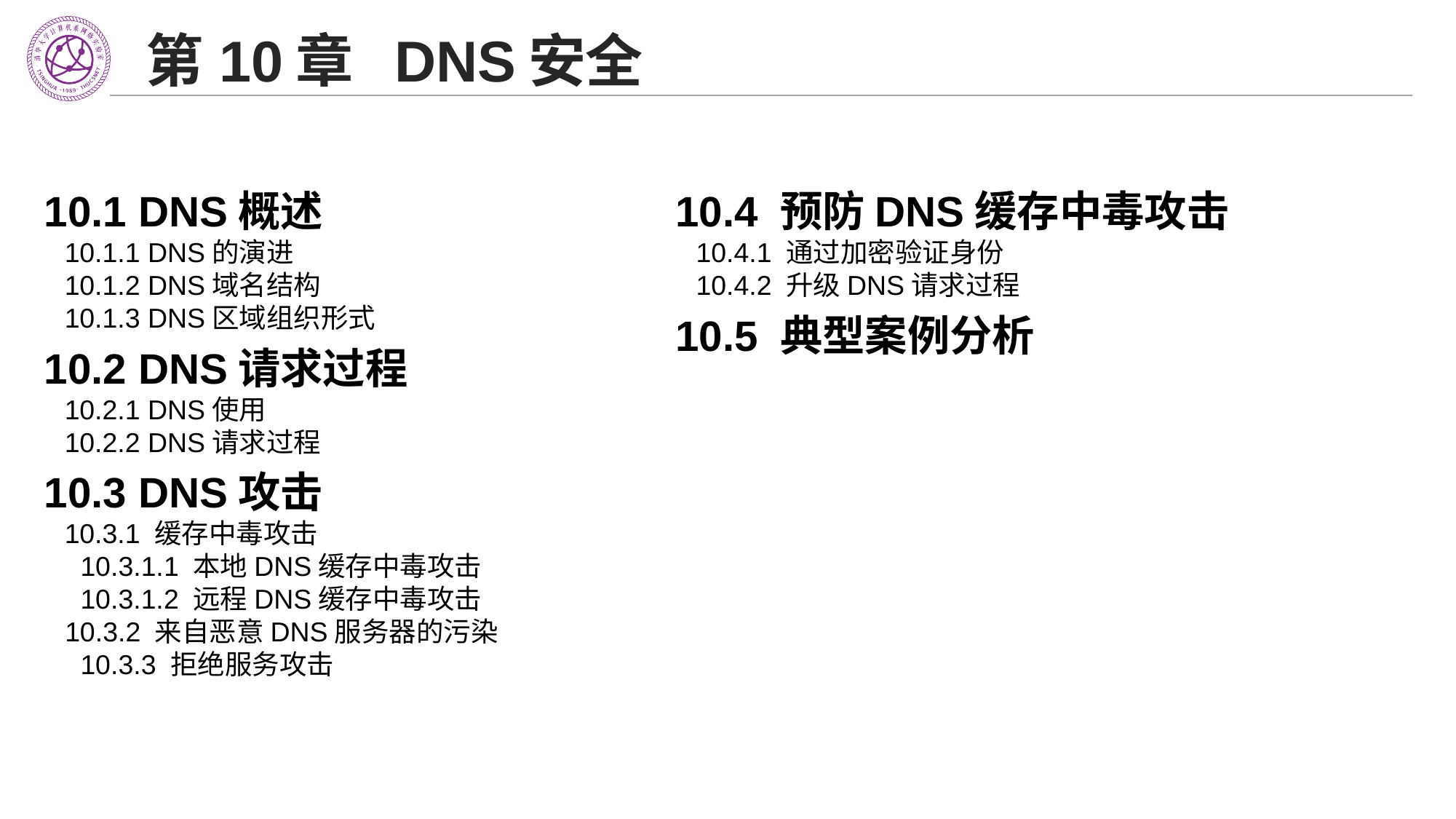

# 第10章  DNS安全
10.1 DNS概述
10.1.1 DNS的演进
10.1.2 DNS域名结构
10.1.3 DNS区域组织形式
10.2 DNS请求过程
10.2.1 DNS使用
10.2.2 DNS请求过程
10.3 DNS攻击
10.3.1 缓存中毒攻击
10.3.1.1 本地DNS缓存中毒攻击
10.3.1.2 远程DNS缓存中毒攻击
 10.3.2 来自恶意DNS服务器的污染
10.3.3 拒绝服务攻击
10.4 预防DNS缓存中毒攻击
10.4.1 通过加密验证身份
10.4.2 升级DNS请求过程
10.5 典型案例分析